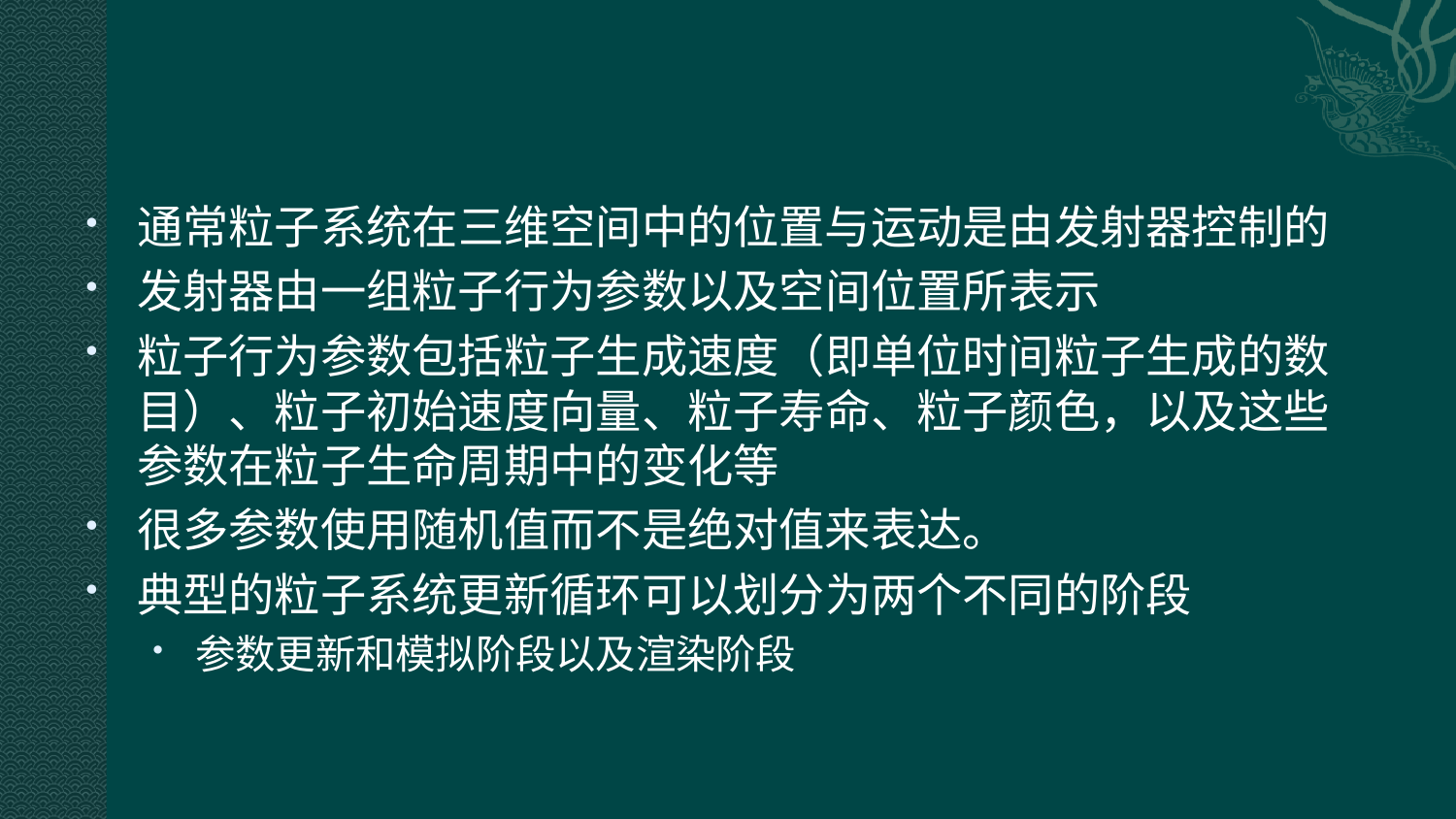

#
通常粒子系统在三维空间中的位置与运动是由发射器控制的
发射器由一组粒子行为参数以及空间位置所表示
粒子行为参数包括粒子生成速度（即单位时间粒子生成的数目）、粒子初始速度向量、粒子寿命、粒子颜色，以及这些参数在粒子生命周期中的变化等
很多参数使用随机值而不是绝对值来表达。
典型的粒子系统更新循环可以划分为两个不同的阶段
参数更新和模拟阶段以及渲染阶段